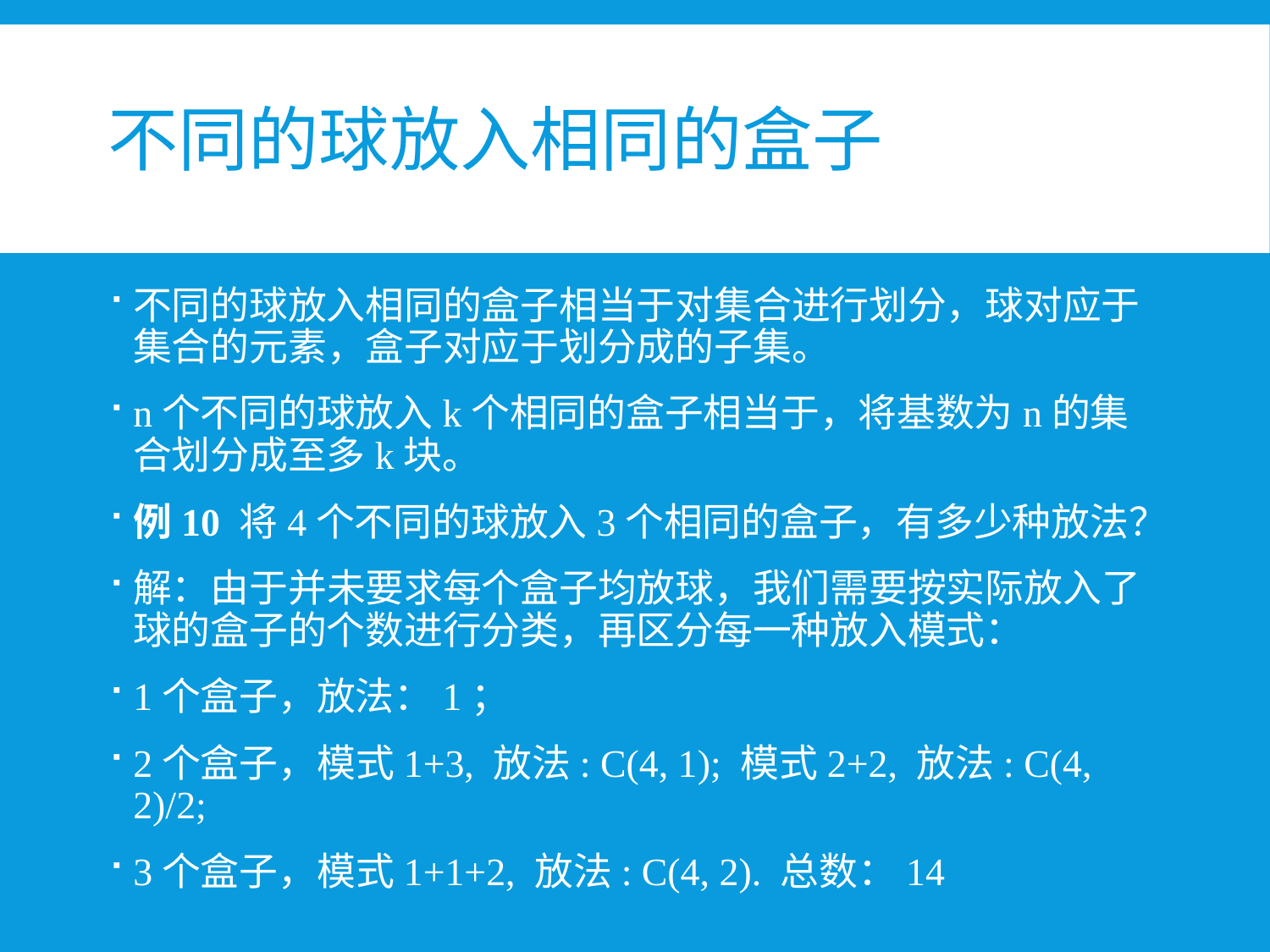

# 不同的球放入相同的盒子
不同的球放入相同的盒子相当于对集合进行划分，球对应于集合的元素，盒子对应于划分成的子集。
n个不同的球放入k个相同的盒子相当于，将基数为n的集合划分成至多k块。
例10 将4个不同的球放入3个相同的盒子，有多少种放法？
解：由于并未要求每个盒子均放球，我们需要按实际放入了球的盒子的个数进行分类，再区分每一种放入模式：
1个盒子，放法：1；
2个盒子，模式1+3, 放法: C(4, 1); 模式2+2, 放法: C(4, 2)/2;
3个盒子，模式1+1+2, 放法: C(4, 2). 总数：14